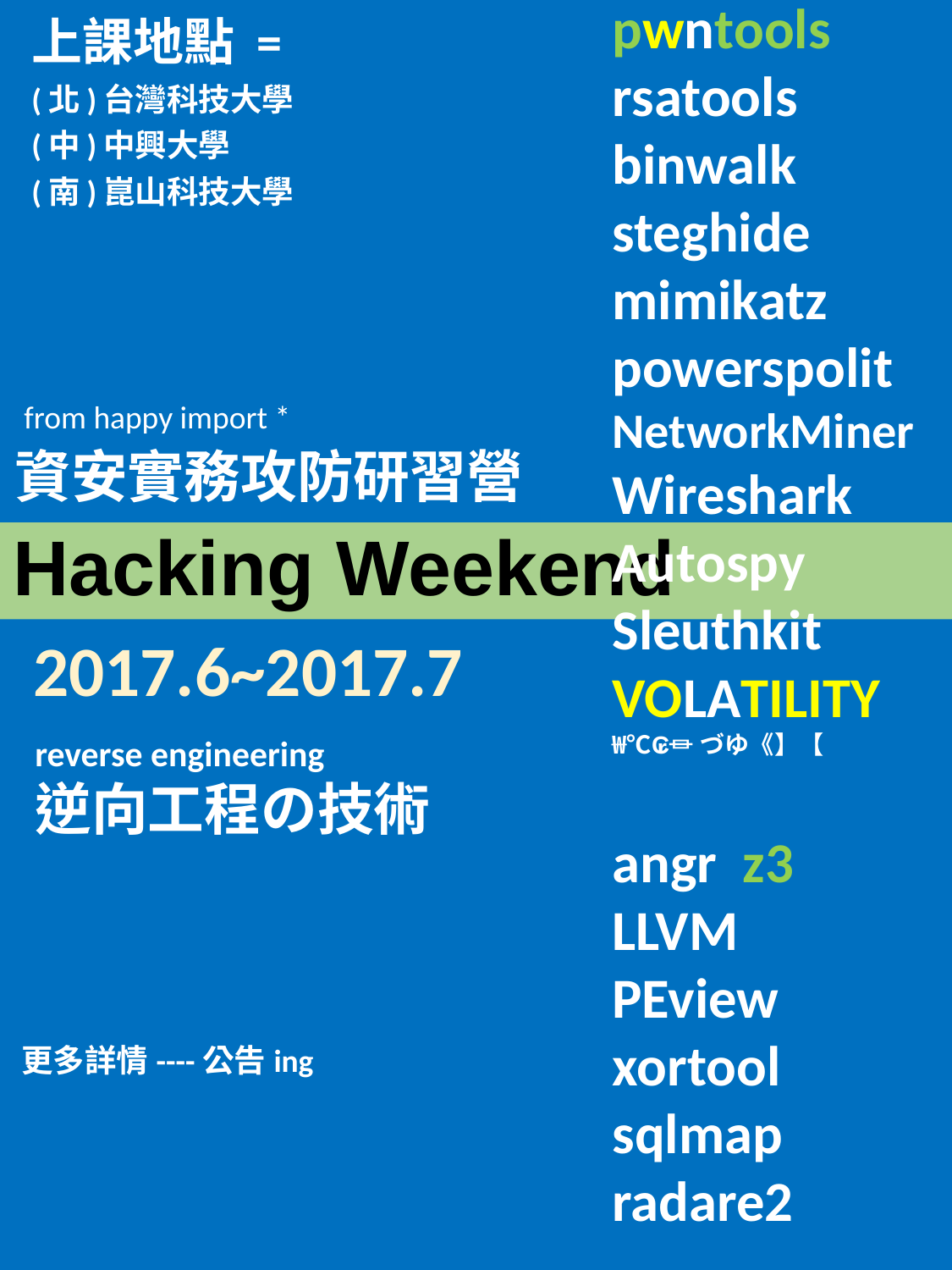

pwntools
rsatools
binwalk
steghide
mimikatz
powerspolit
NetworkMiner
Wireshark
Autospy
Sleuthkit
VOLATILITY
₩℃₢⏛づゆ《】【

angr  z3
LLVM
PEview
xortool
sqlmap
radare2

上課地點 =
(北)台灣科技大學
(中)中興大學
(南)崑山科技大學
#

from happy import *
資安實務攻防研習營
Hacking Weekend
2017.6~2017.7
reverse engineering
逆向工程の技術
更多詳情----公告ing